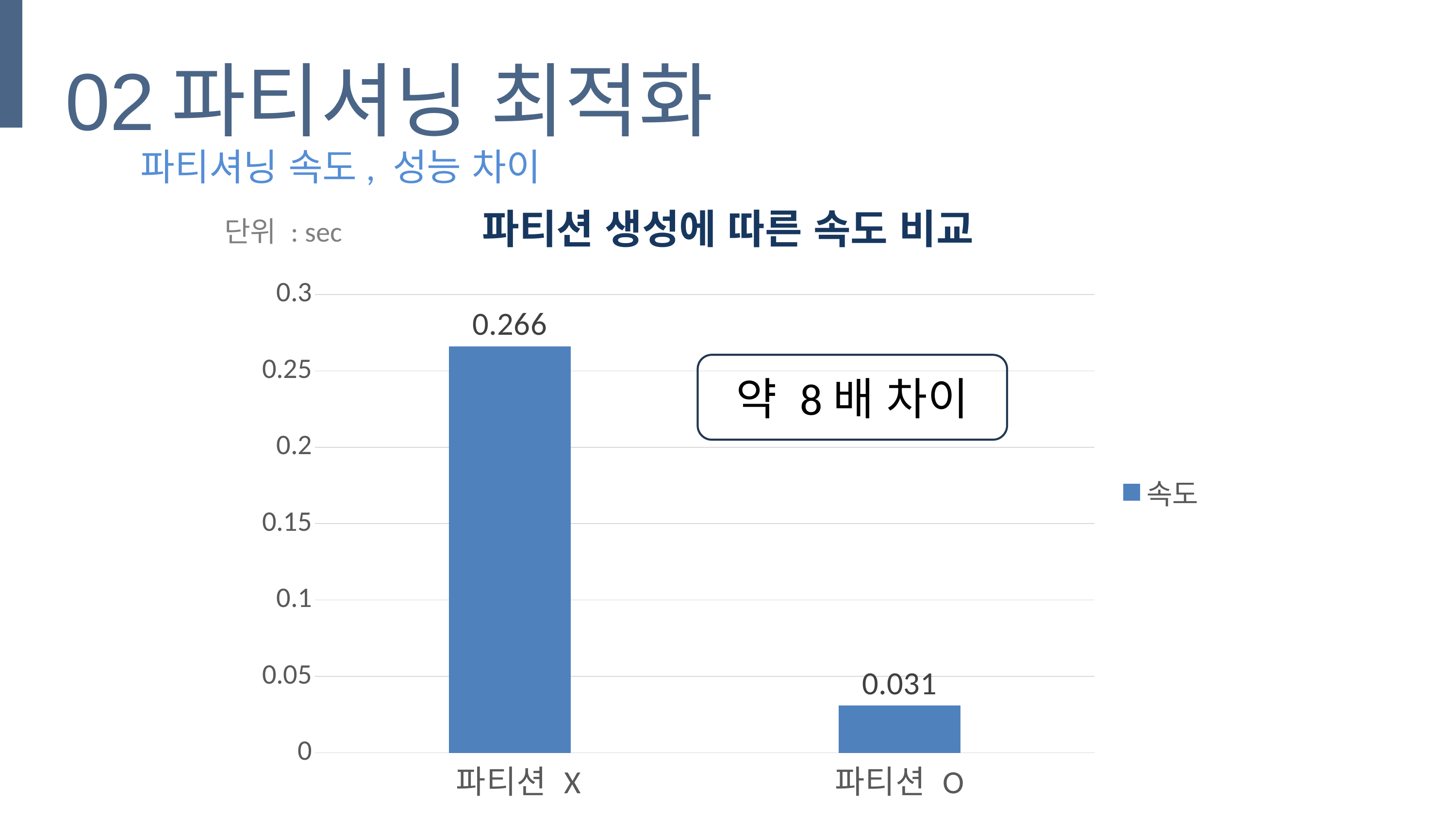

02
파티셔닝 최적화
파티셔닝 속도, 성능 차이

### Chart: 파티션 생성에 따른 속도 비교

| Category | 속도 |
|---|---|
|  파티션 X | 0.266 |
| 파티션 O | 0.031 |
단위 : sec
약 8배 차이